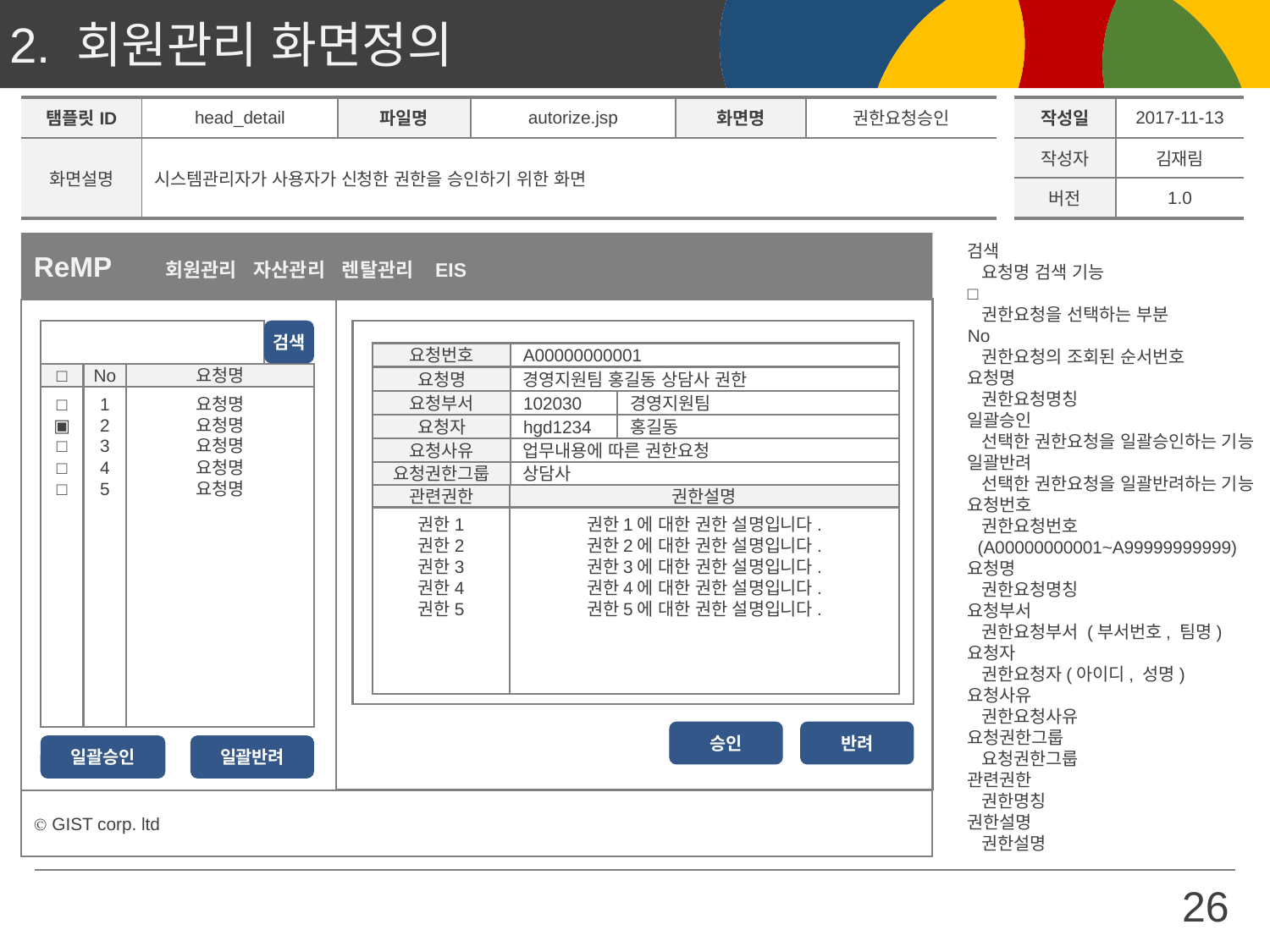

| 탬플릿ID | head\_detail | 파일명 | autorize.jsp | 화면명 | 권한요청승인 |  | 작성일 | 2017-11-13 |
| --- | --- | --- | --- | --- | --- | --- | --- | --- |
| 화면설명 | 시스템관리자가 사용자가 신청한 권한을 승인하기 위한 화면 |  |  |  |  |  | 작성자 | 김재림 |
|  |  |  |  |  |  |  | 버전 | 1.0 |
ReMP      회원관리   자산관리   렌탈관리   EIS
검색
  요청명 검색 기능
□
  권한요청을 선택하는 부분
No
  권한요청의 조회된 순서번호
요청명
  권한요청명칭
일괄승인
  선택한 권한요청을 일괄승인하는 기능
일괄반려
  선택한 권한요청을 일괄반려하는 기능
요청번호
  권한요청번호
  (A00000000001~A99999999999)
요청명
  권한요청명칭
요청부서
  권한요청부서 (부서번호, 팀명)
요청자
  권한요청자(아이디, 성명)
요청사유
  권한요청사유
요청권한그룹
  요청권한그룹
관련권한
  권한명칭
권한설명
  권한설명

검색

요청번호
A00000000001
□
No
요청명
요청명
경영지원팀 홍길동 상담사 권한
1
2
3
4
5
□
▣
□
□
□
요청명
요청명
요청명
요청명
요청명
요청부서
102030
경영지원팀
요청자
hgd1234
홍길동
요청사유
업무내용에 따른 권한요청
상담사
요청권한그룹
관련권한
권한설명
권한1
권한2
권한3
권한4
권한5
권한1에 대한 권한 설명입니다.
권한2에 대한 권한 설명입니다.
권한3에 대한 권한 설명입니다.
권한4에 대한 권한 설명입니다.
권한5에 대한 권한 설명입니다.
승인
반려
일괄승인
일괄반려
Ⓒ GIST corp. ltd